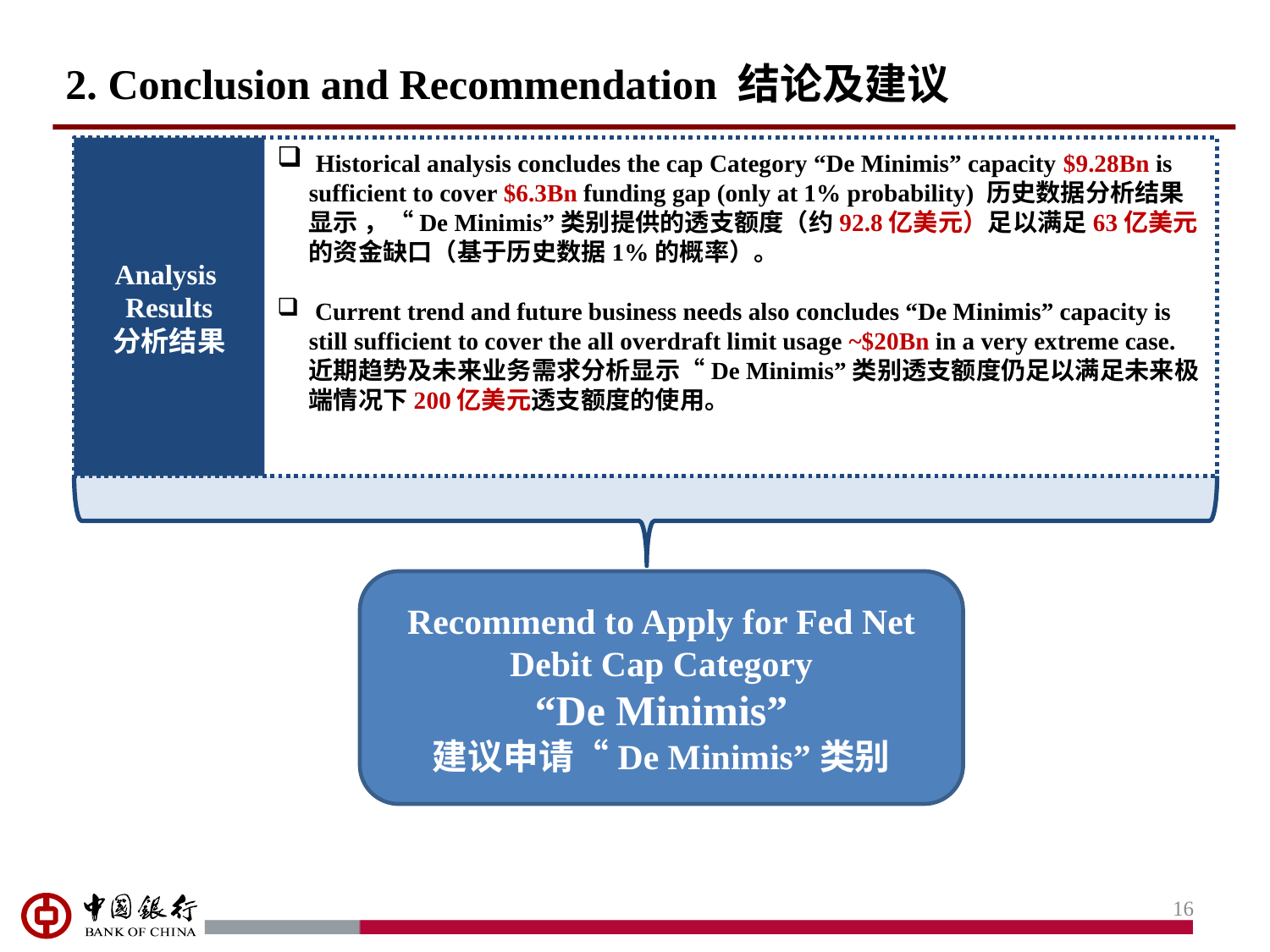

2. Conclusion and Recommendation 结论及建议

Analysis
Results
分析结果
 Historical analysis concludes the cap Category “De Minimis” capacity $9.28Bn is sufficient to cover $6.3Bn funding gap (only at 1% probability) 历史数据分析结果显示 ，“De Minimis”类别提供的透支额度（约92.8亿美元）足以满足63亿美元的资金缺口（基于历史数据1%的概率）。

 Current trend and future business needs also concludes “De Minimis” capacity is still sufficient to cover the all overdraft limit usage ~$20Bn in a very extreme case. 近期趋势及未来业务需求分析显示“De Minimis”类别透支额度仍足以满足未来极端情况下200亿美元透支额度的使用。

Recommend to Apply for Fed Net Debit Cap Category
“De Minimis”
建议申请“De Minimis”类别
16